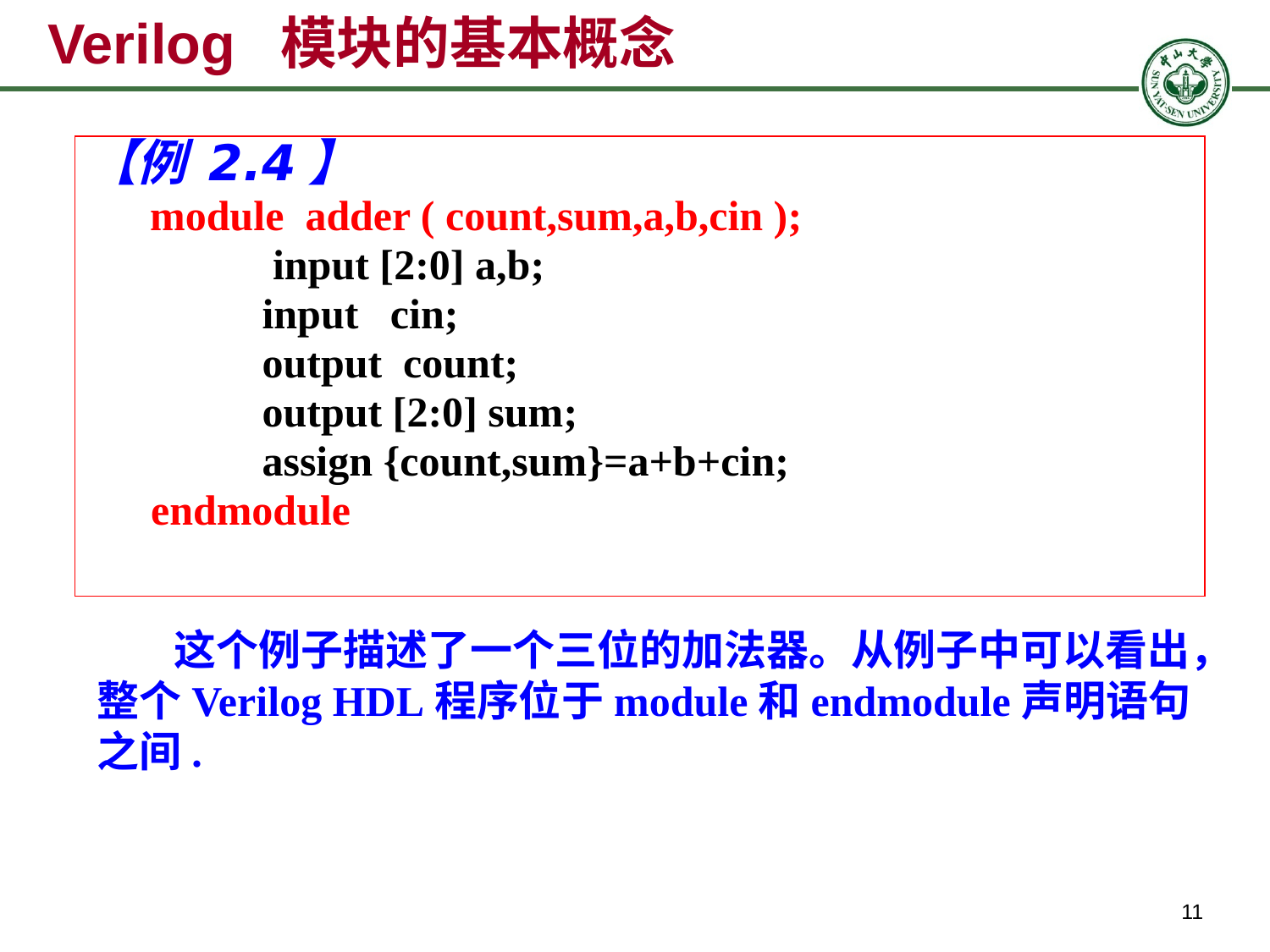

# Verilog  模块的基本概念
【例 2.4】
     module  adder ( count,sum,a,b,cin );
     	 input [2:0] a,b;
      	input   cin;
      	output  count;
      	output [2:0] sum;
      	assign {count,sum}=a+b+cin;
      endmodule
       这个例子描述了一个三位的加法器。从例子中可以看出，整个Verilog HDL程序位于module和endmodule声明语句之间.